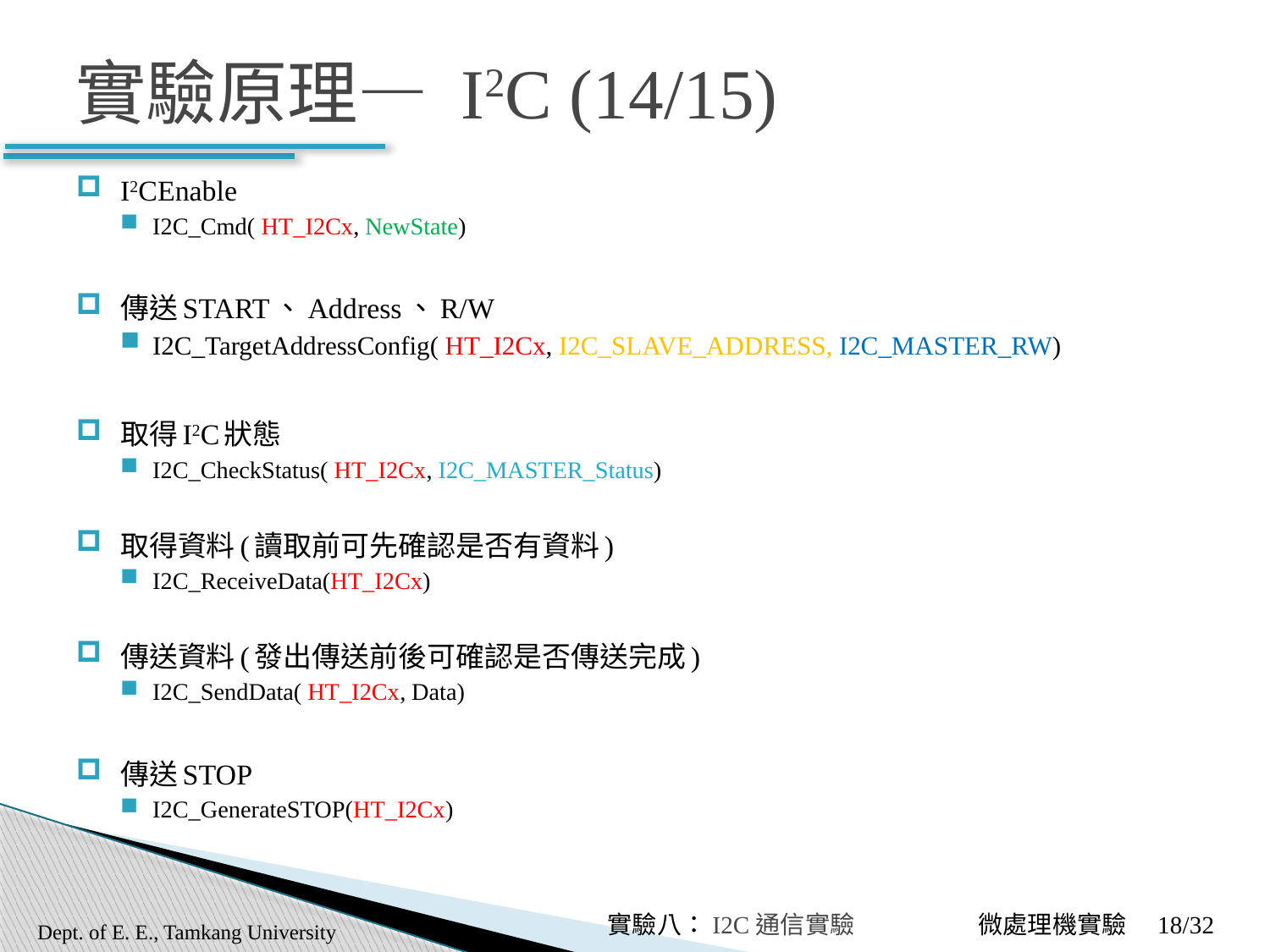

# 實驗原理— I2C (14/15)
I2CEnable
I2C_Cmd( HT_I2Cx, NewState)

傳送START、Address、R/W
I2C_TargetAddressConfig( HT_I2Cx, I2C_SLAVE_ADDRESS, I2C_MASTER_RW)

取得I2C狀態
I2C_CheckStatus( HT_I2Cx, I2C_MASTER_Status)

取得資料(讀取前可先確認是否有資料)
I2C_ReceiveData(HT_I2Cx)

傳送資料(發出傳送前後可確認是否傳送完成)
I2C_SendData( HT_I2Cx, Data)

傳送STOP
I2C_GenerateSTOP(HT_I2Cx)